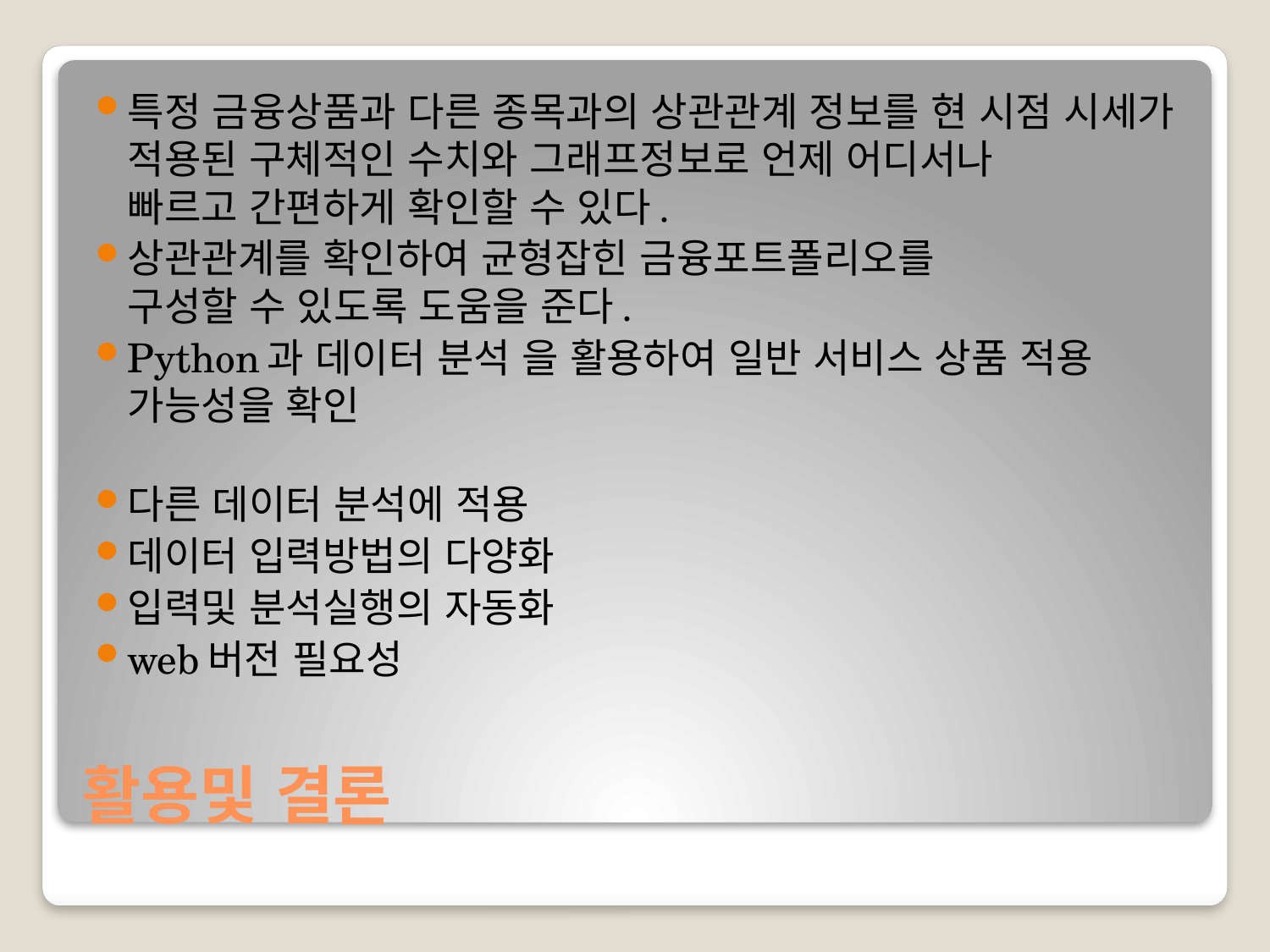

특정 금융상품과 다른 종목과의 상관관계 정보를 현 시점 시세가
적용된 구체적인 수치와 그래프정보로 언제 어디서나
빠르고 간편하게 확인할 수 있다.
상관관계를 확인하여 균형잡힌 금융포트폴리오를
구성할 수 있도록 도움을 준다.
Python과 데이터 분석 을 활용하여 일반 서비스 상품 적용
가능성을 확인
다른 데이터 분석에 적용
데이터 입력방법의 다양화
입력및 분석실행의 자동화
web버전 필요성

# 활용및 결론